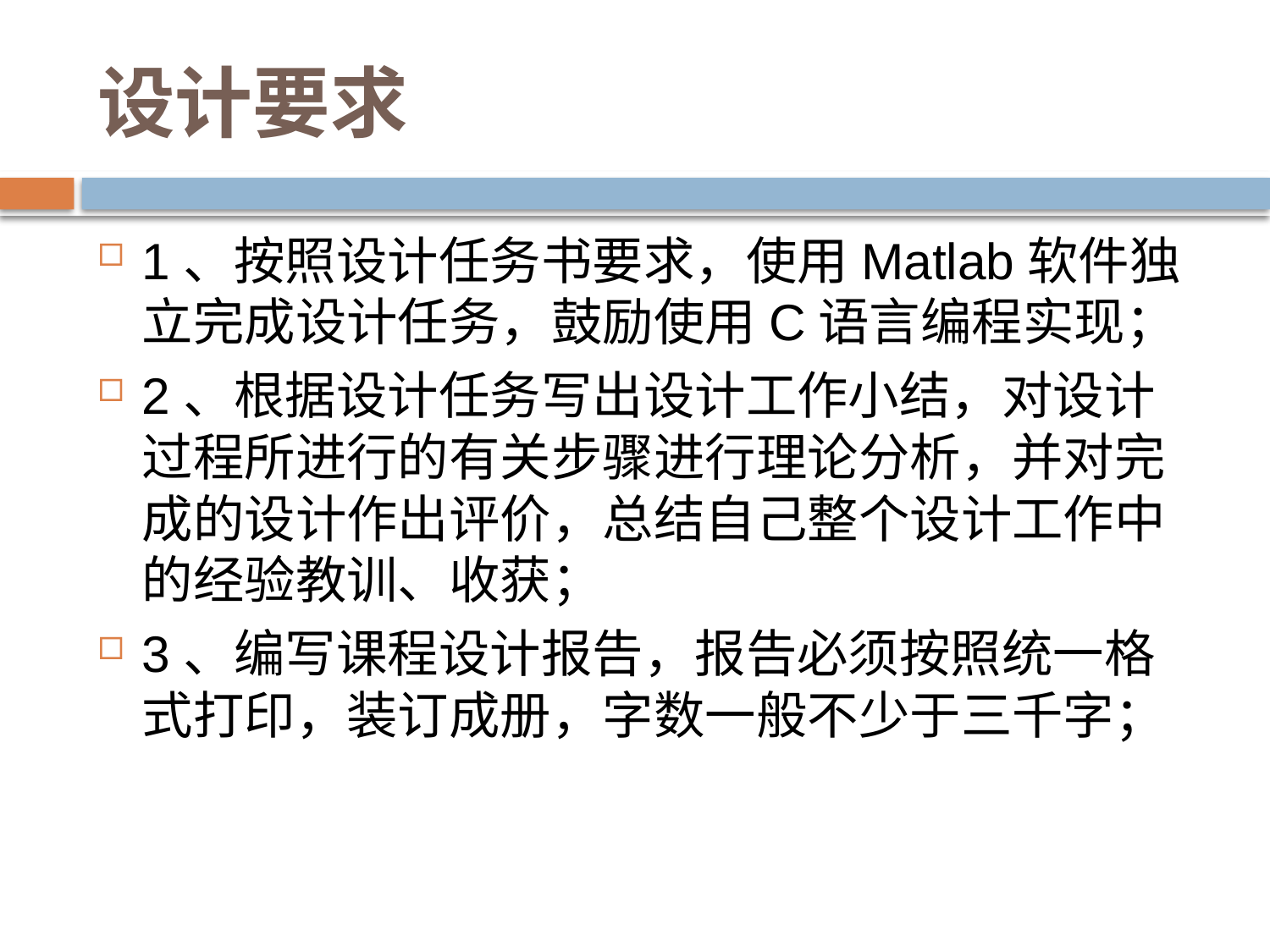

# 设计要求
1、按照设计任务书要求，使用Matlab软件独立完成设计任务，鼓励使用C语言编程实现；
2、根据设计任务写出设计工作小结，对设计过程所进行的有关步骤进行理论分析，并对完成的设计作出评价，总结自己整个设计工作中的经验教训、收获；
3、编写课程设计报告，报告必须按照统一格式打印，装订成册，字数一般不少于三千字；